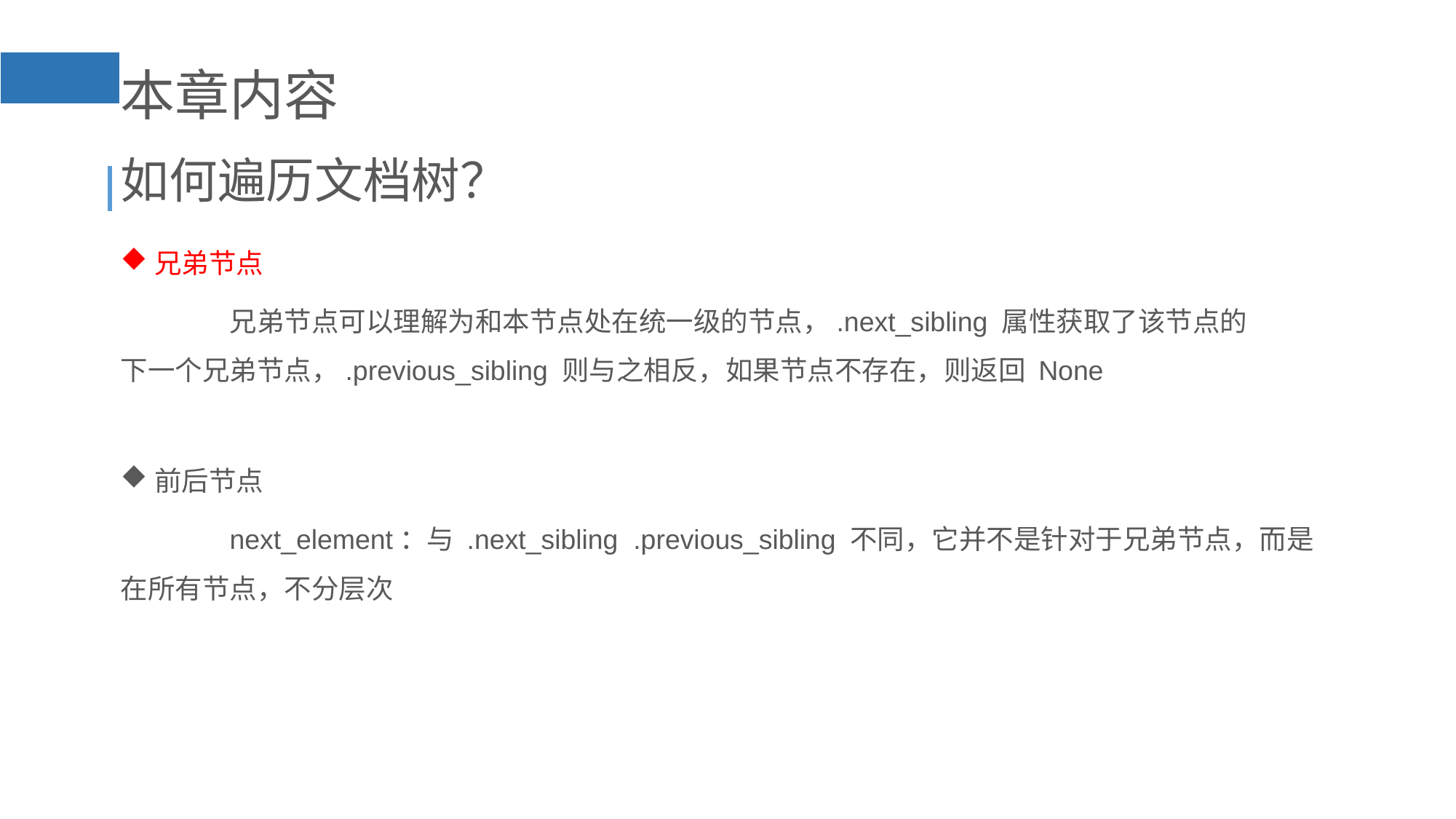

本章内容

如何遍历文档树？

兄弟节点
	兄弟节点可以理解为和本节点处在统一级的节点，.next_sibling 属性获取了该节点的下一个兄弟节点，.previous_sibling 则与之相反，如果节点不存在，则返回 None
前后节点
	next_element：与 .next_sibling  .previous_sibling 不同，它并不是针对于兄弟节点，而是在所有节点，不分层次